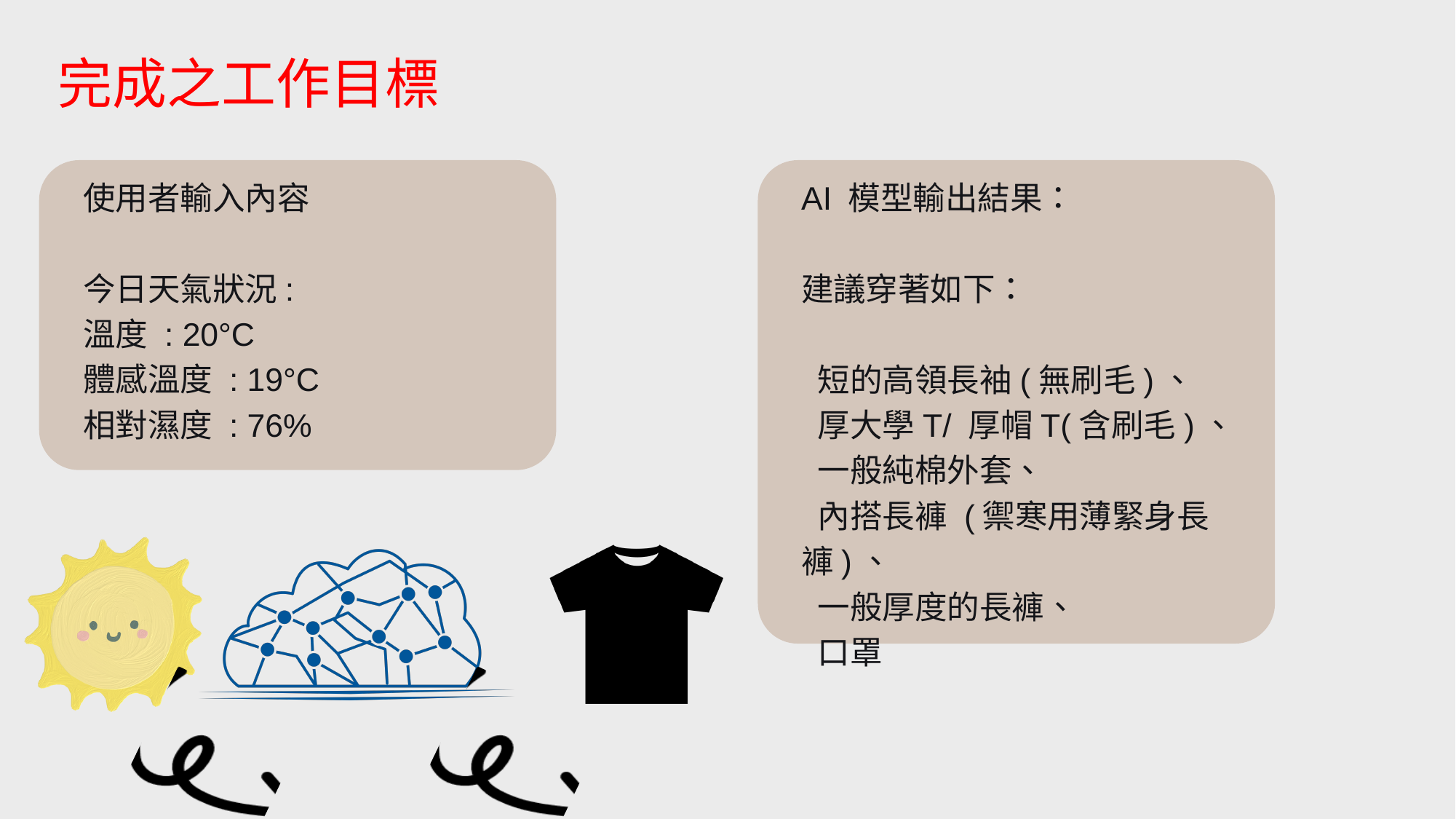

完成之工作目標

使用者輸入內容

今日天氣狀況:
溫度 : 20°C
體感溫度 : 19°C
相對濕度 : 76%
AI 模型輸出結果：

建議穿著如下：

 短的高領長袖(無刷毛)、
 厚大學T/ 厚帽T(含刷毛)、
 一般純棉外套、
 內搭長褲 (禦寒用薄緊身長褲)、
 一般厚度的長褲、
 口罩